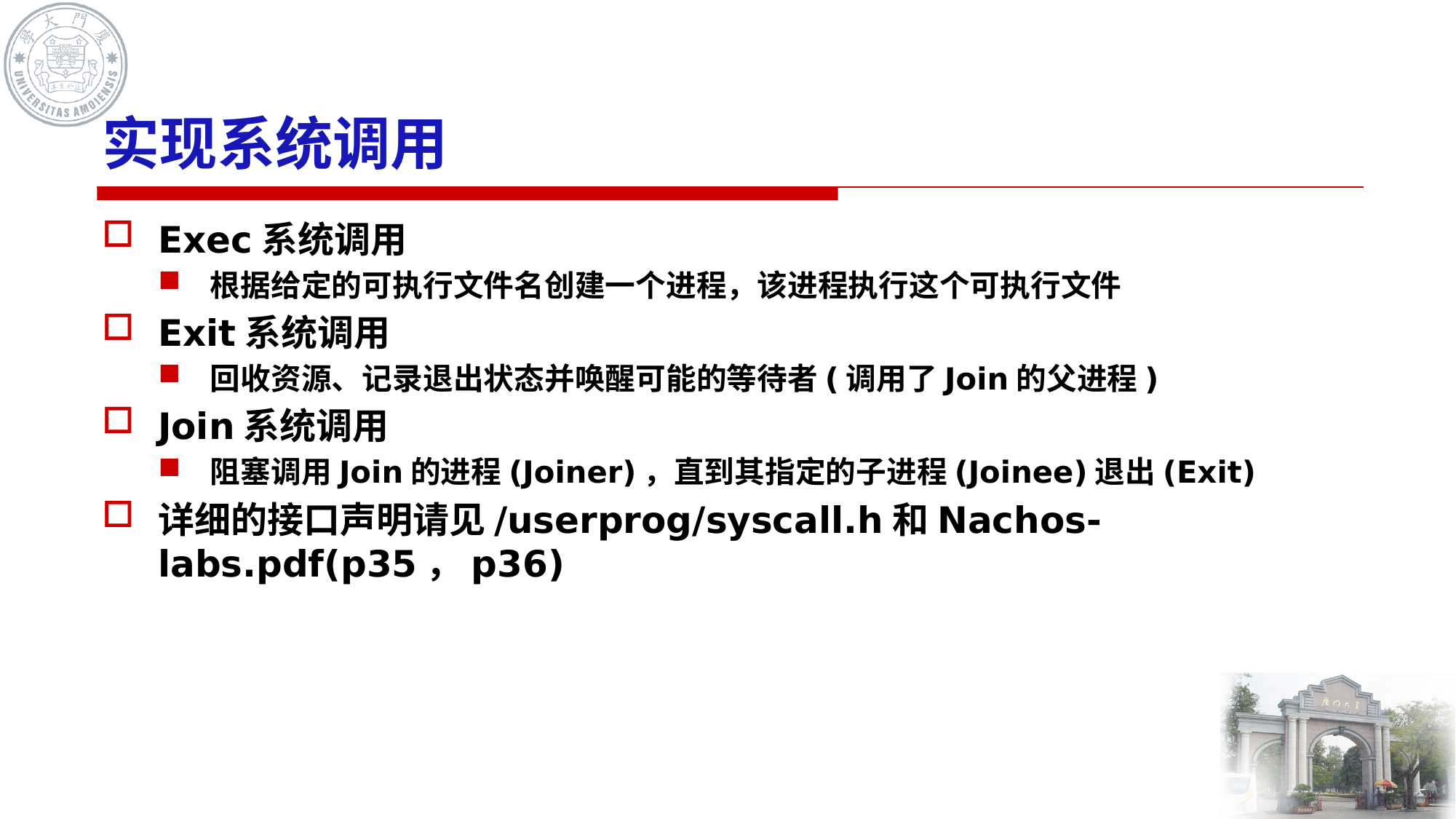

# 实现系统调用
Exec系统调用
根据给定的可执行文件名创建一个进程，该进程执行这个可执行文件
Exit系统调用
回收资源、记录退出状态并唤醒可能的等待者(调用了Join的父进程)
Join系统调用
阻塞调用Join的进程(Joiner)，直到其指定的子进程(Joinee)退出(Exit)
详细的接口声明请见/userprog/syscall.h和Nachos-labs.pdf(p35，p36)